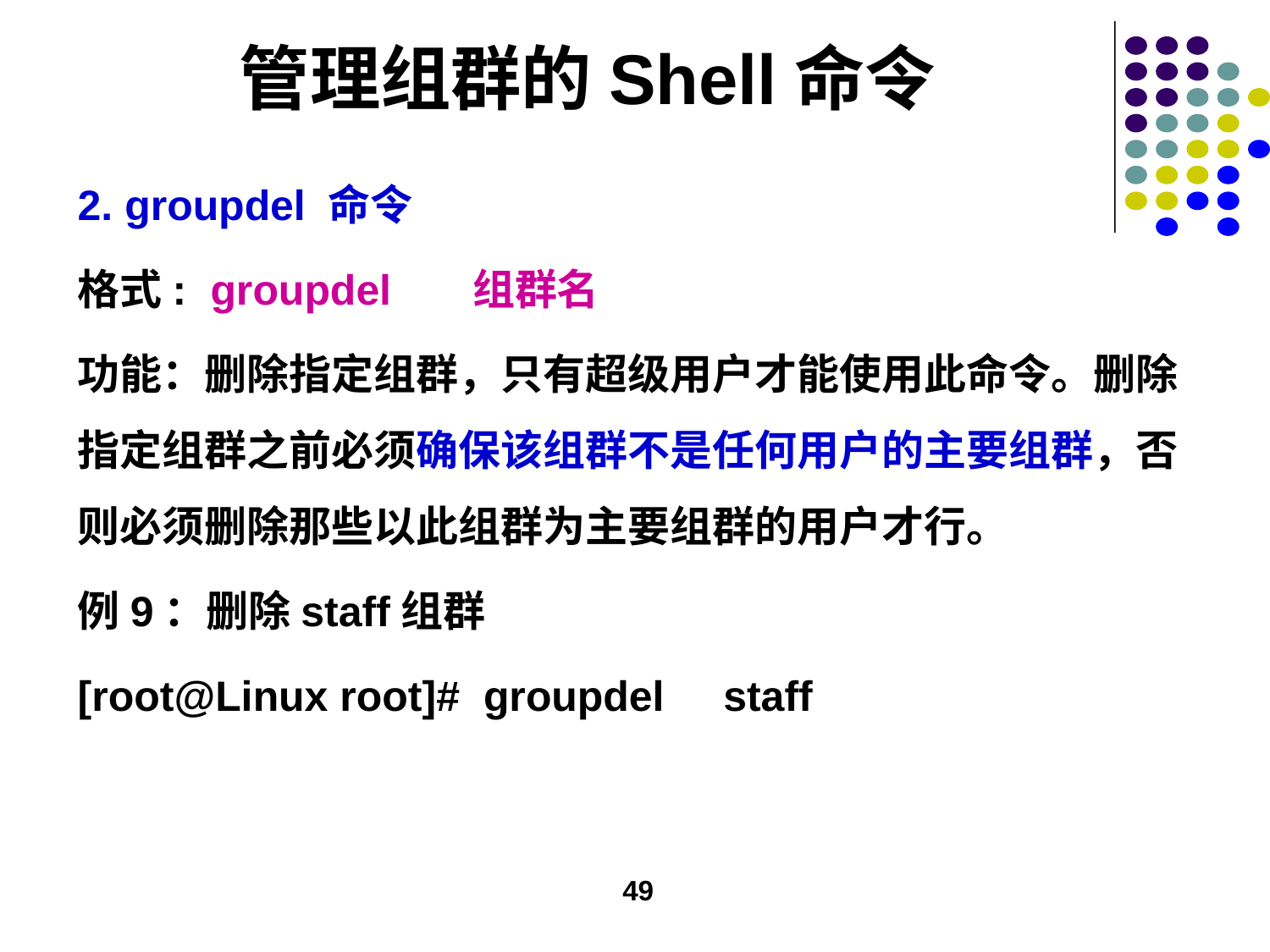

# 管理组群的Shell命令
2. groupdel 命令
格式:  groupdel      组群名
功能：删除指定组群，只有超级用户才能使用此命令。删除指定组群之前必须确保该组群不是任何用户的主要组群，否则必须删除那些以此组群为主要组群的用户才行。
例9：删除staff组群
[root@Linux root]#  groupdel     staff

49